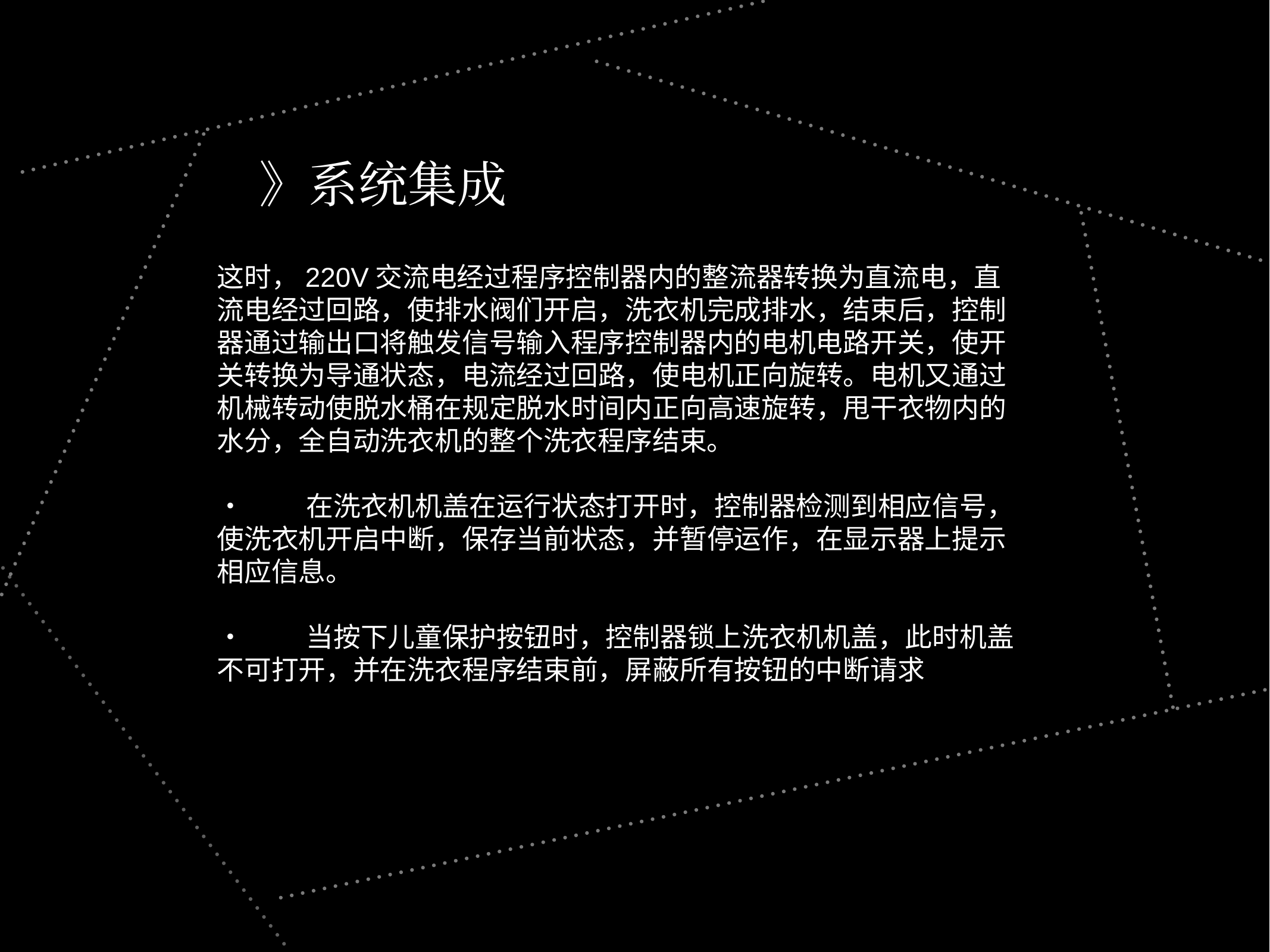

》系统集成

这时，220V交流电经过程序控制器内的整流器转换为直流电，直流电经过回路，使排水阀们开启，洗衣机完成排水，结束后，控制器通过输出口将触发信号输入程序控制器内的电机电路开关，使开关转换为导通状态，电流经过回路，使电机正向旋转。电机又通过机械转动使脱水桶在规定脱水时间内正向高速旋转，甩干衣物内的水分，全自动洗衣机的整个洗衣程序结束。

•	在洗衣机机盖在运行状态打开时，控制器检测到相应信号，使洗衣机开启中断，保存当前状态，并暂停运作，在显示器上提示相应信息。

•	当按下儿童保护按钮时，控制器锁上洗衣机机盖，此时机盖不可打开，并在洗衣程序结束前，屏蔽所有按钮的中断请求